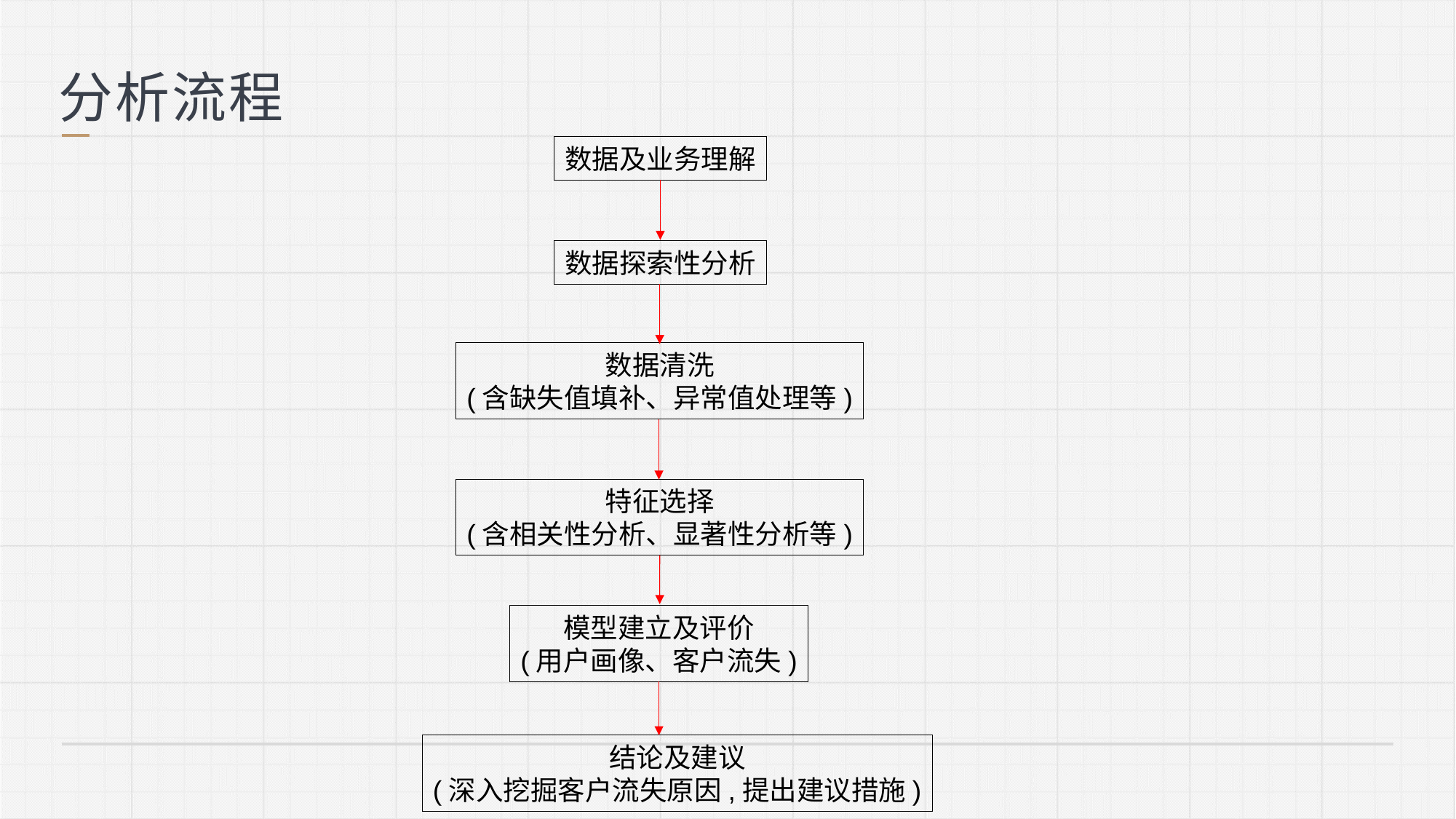

分析流程
数据及业务理解
数据探索性分析
数据清洗
(含缺失值填补、异常值处理等)
特征选择
(含相关性分析、显著性分析等)
模型建立及评价
(用户画像、客户流失)
结论及建议
(深入挖掘客户流失原因,提出建议措施)